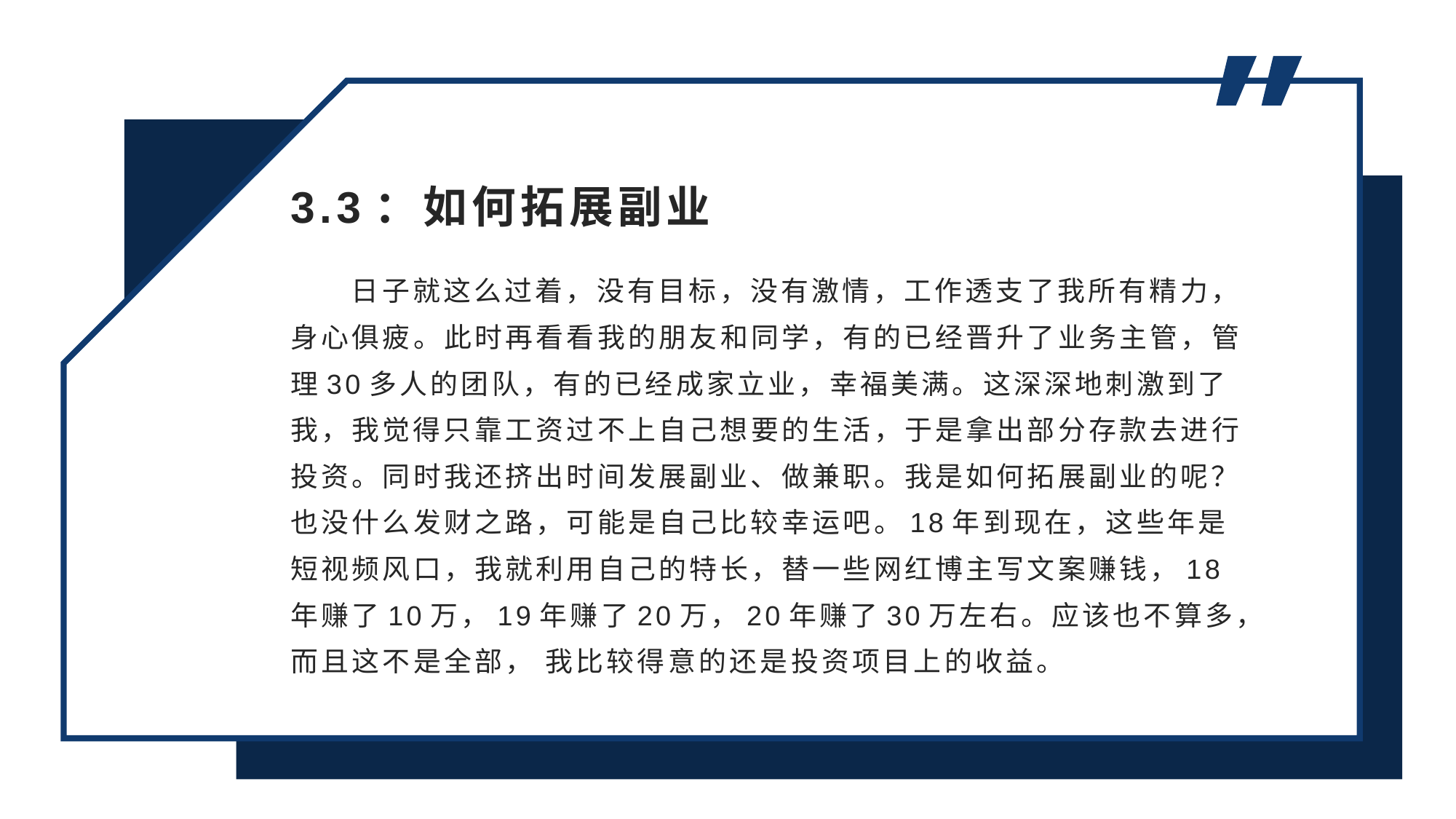

3.3：如何拓展副业

      日子就这么过着，没有目标，没有激情，工作透支了我所有精力，身心俱疲。此时再看看我的朋友和同学，有的已经晋升了业务主管，管理30多人的团队，有的已经成家立业，幸福美满。这深深地刺激到了我，我觉得只靠工资过不上自己想要的生活，于是拿出部分存款去进行投资。同时我还挤出时间发展副业、做兼职。我是如何拓展副业的呢？也没什么发财之路，可能是自己比较幸运吧。18年到现在，这些年是短视频风口，我就利用自己的特长，替一些网红博主写文案赚钱，18年赚了10万，19年赚了20万，20年赚了30万左右。应该也不算多，而且这不是全部， 我比较得意的还是投资项目上的收益。